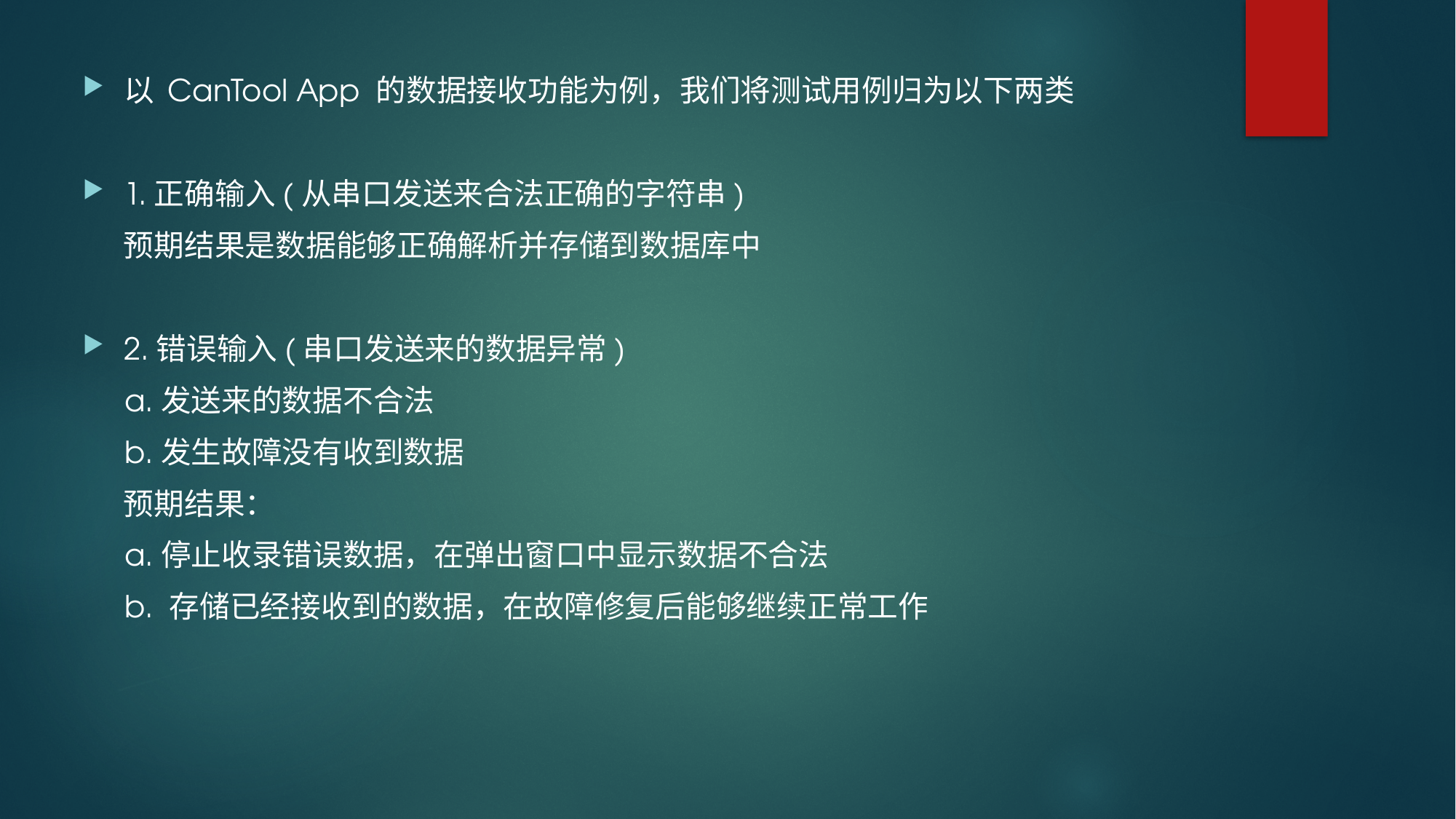

以 CanTool App 的数据接收功能为例，我们将测试用例归为以下两类

1.正确输入(从串口发送来合法正确的字符串)
     预期结果是数据能够正确解析并存储到数据库中

2.错误输入(串口发送来的数据异常)
     a.发送来的数据不合法
     b.发生故障没有收到数据
     预期结果：
     a.停止收录错误数据，在弹出窗口中显示数据不合法
     b. 存储已经接收到的数据，在故障修复后能够继续正常工作